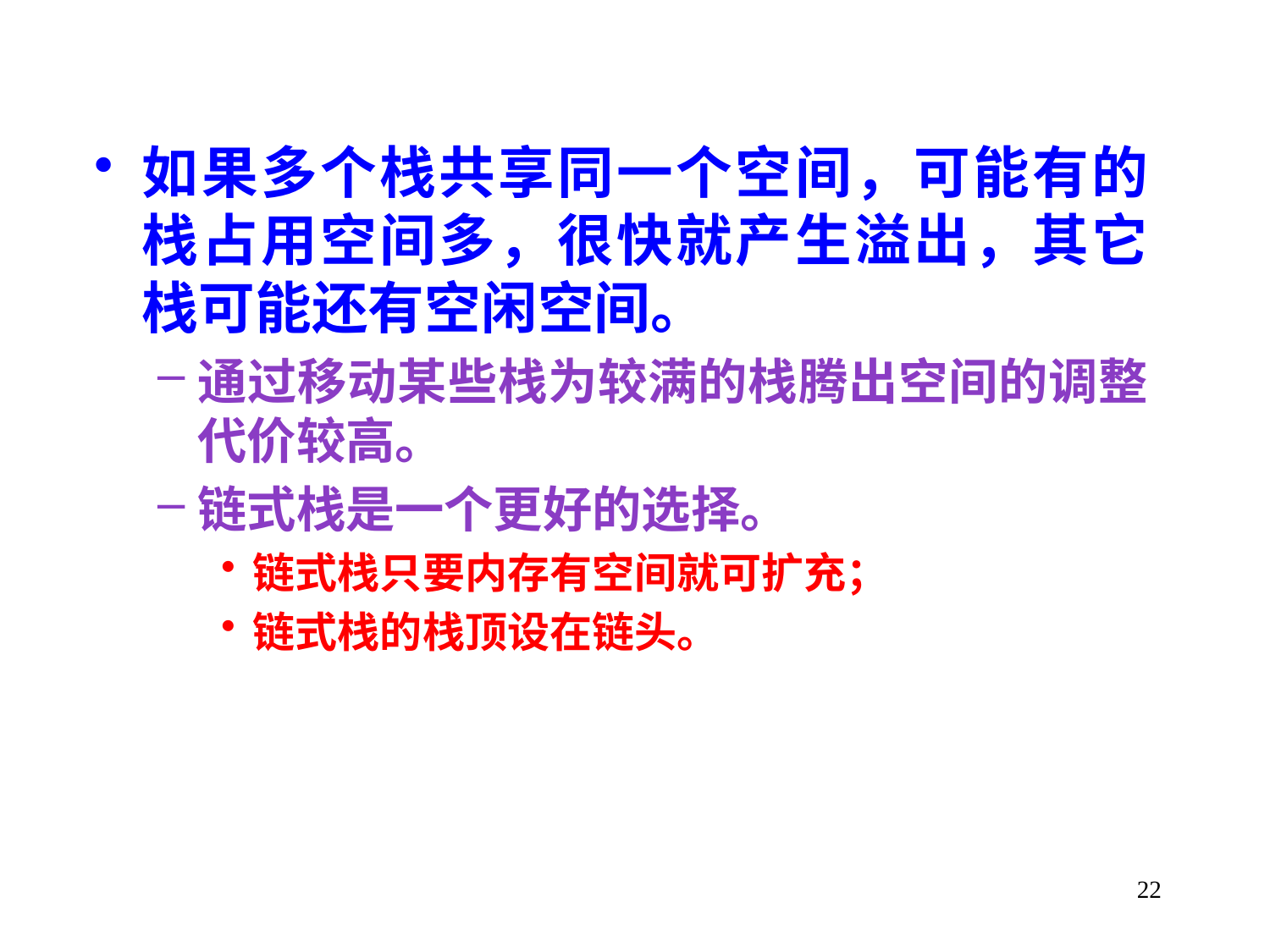

如果多个栈共享同一个空间，可能有的栈占用空间多，很快就产生溢出，其它栈可能还有空闲空间。
通过移动某些栈为较满的栈腾出空间的调整代价较高。
链式栈是一个更好的选择。
链式栈只要内存有空间就可扩充；
链式栈的栈顶设在链头。

22